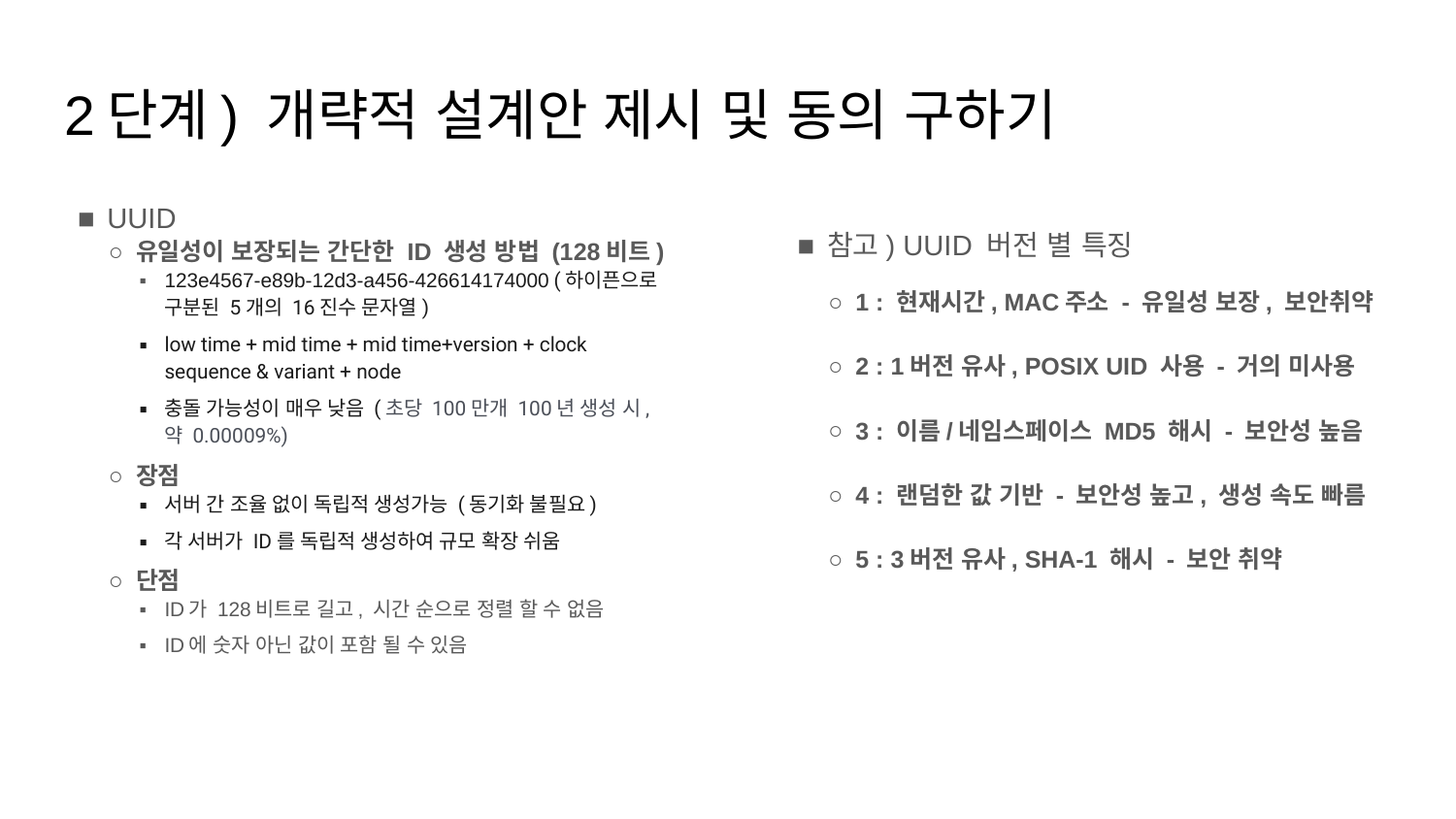

# 2단계) 개략적 설계안 제시 및 동의 구하기
UUID
유일성이 보장되는 간단한 ID 생성 방법 (128비트)
123e4567-e89b-12d3-a456-426614174000 (하이픈으로 구분된 5개의 16진수 문자열)
low time + mid time + mid time+version + clock sequence & variant + node
충돌 가능성이 매우 낮음 (초당 100만개 100년 생성 시, 약 0.00009%)
장점
서버 간 조율 없이 독립적 생성가능 (동기화 불필요)
각 서버가 ID를 독립적 생성하여 규모 확장 쉬움
단점
ID가 128비트로 길고, 시간 순으로 정렬 할 수 없음
ID에 숫자 아닌 값이 포함 될 수 있음
참고) UUID 버전 별 특징
1 : 현재시간, MAC주소 - 유일성 보장, 보안취약
2 : 1버전 유사, POSIX UID 사용 - 거의 미사용
3 : 이름/네임스페이스 MD5 해시 - 보안성 높음
4 : 랜덤한 값 기반 - 보안성 높고, 생성 속도 빠름
5 : 3버전 유사, SHA-1 해시 - 보안 취약